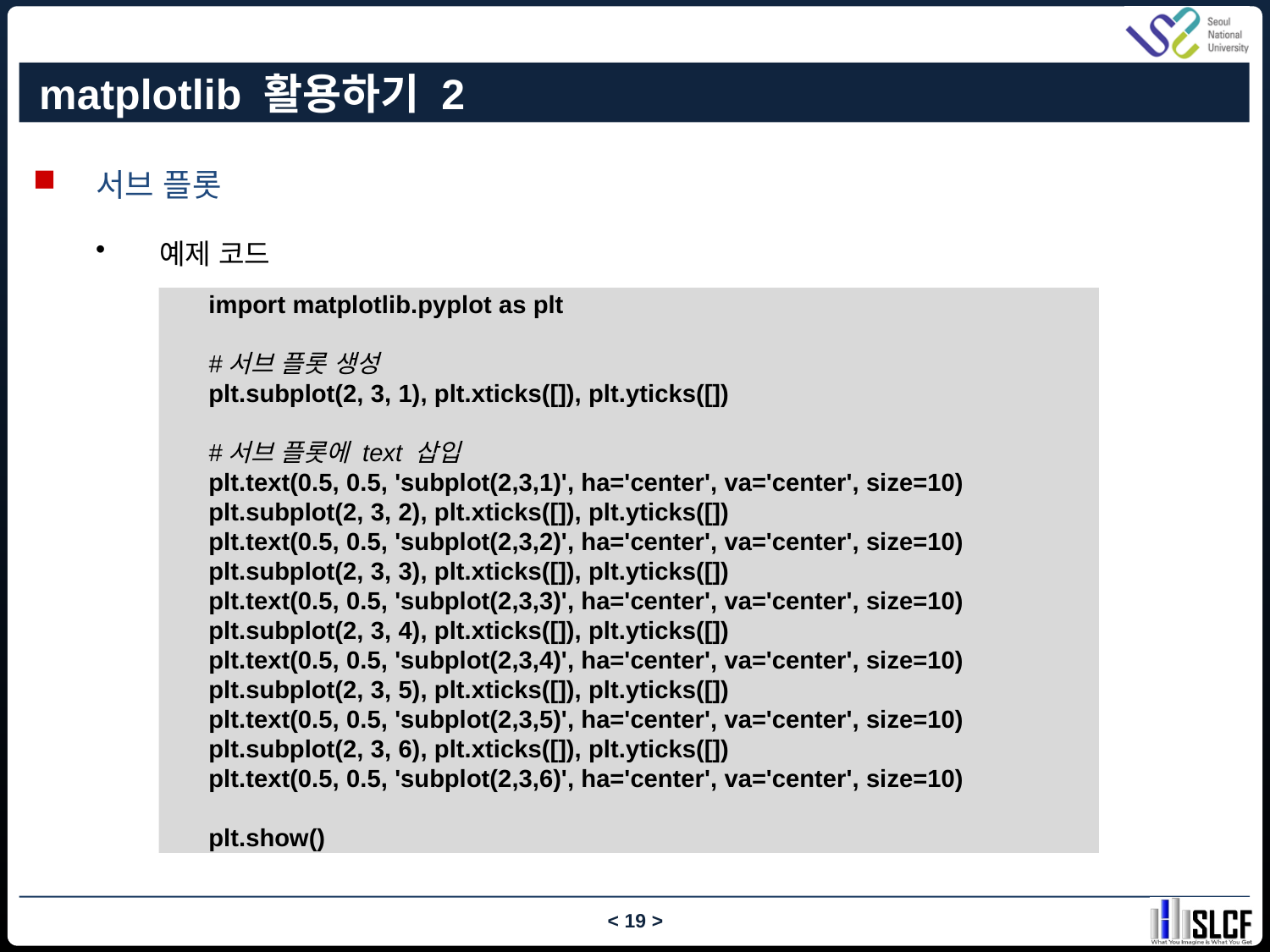

# matplotlib 활용하기 2
서브 플롯
예제 코드

import matplotlib.pyplot as plt
#서브 플롯 생성
plt.subplot(2, 3, 1), plt.xticks([]), plt.yticks([])

#서브 플롯에 text 삽입
plt.text(0.5, 0.5, 'subplot(2,3,1)', ha='center', va='center', size=10)
plt.subplot(2, 3, 2), plt.xticks([]), plt.yticks([])
plt.text(0.5, 0.5, 'subplot(2,3,2)', ha='center', va='center', size=10)
plt.subplot(2, 3, 3), plt.xticks([]), plt.yticks([])
plt.text(0.5, 0.5, 'subplot(2,3,3)', ha='center', va='center', size=10)
plt.subplot(2, 3, 4), plt.xticks([]), plt.yticks([])
plt.text(0.5, 0.5, 'subplot(2,3,4)', ha='center', va='center', size=10)
plt.subplot(2, 3, 5), plt.xticks([]), plt.yticks([])
plt.text(0.5, 0.5, 'subplot(2,3,5)', ha='center', va='center', size=10)
plt.subplot(2, 3, 6), plt.xticks([]), plt.yticks([])
plt.text(0.5, 0.5, 'subplot(2,3,6)', ha='center', va='center', size=10)
plt.show()